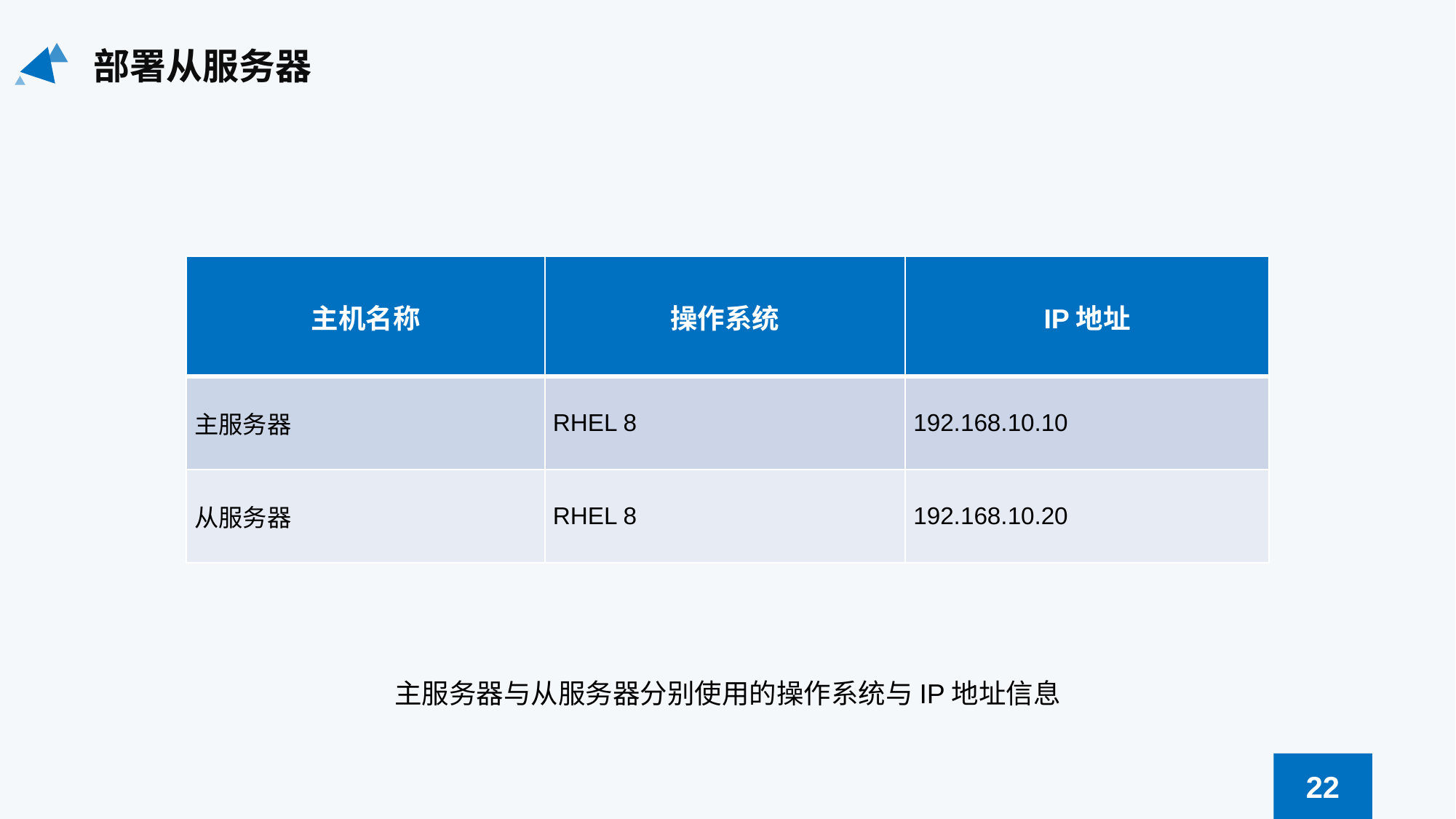

部署从服务器

| 主机名称 | 操作系统 | IP地址 |
| --- | --- | --- |
| 主服务器 | RHEL 8 | 192.168.10.10 |
| 从服务器 | RHEL 8 | 192.168.10.20 |
主服务器与从服务器分别使用的操作系统与IP地址信息

22